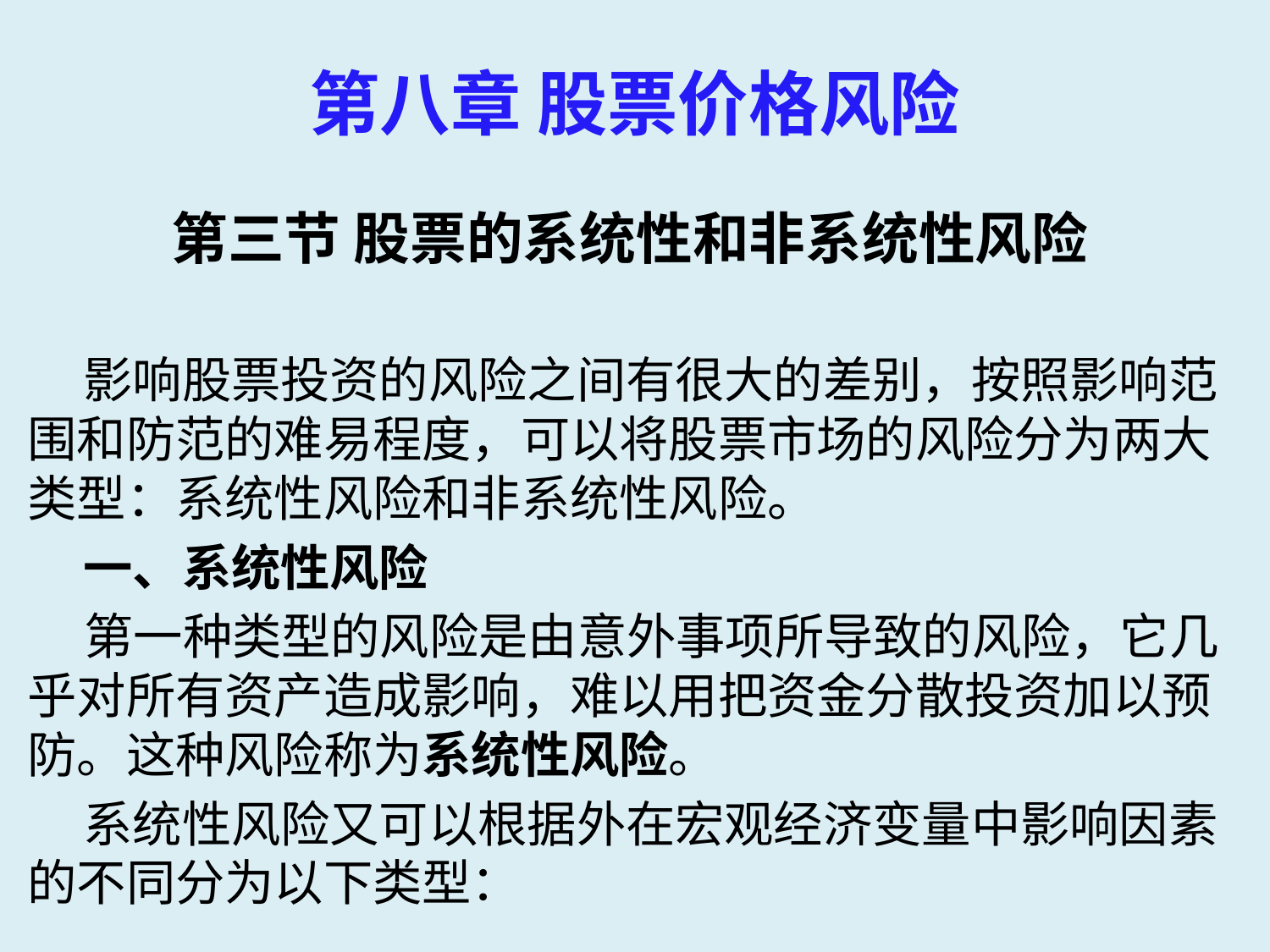

# 第八章 股票价格风险
第三节 股票的系统性和非系统性风险

    影响股票投资的风险之间有很大的差别，按照影响范围和防范的难易程度，可以将股票市场的风险分为两大类型：系统性风险和非系统性风险。
    一、系统性风险
    第一种类型的风险是由意外事项所导致的风险，它几乎对所有资产造成影响，难以用把资金分散投资加以预防。这种风险称为系统性风险。
    系统性风险又可以根据外在宏观经济变量中影响因素的不同分为以下类型：